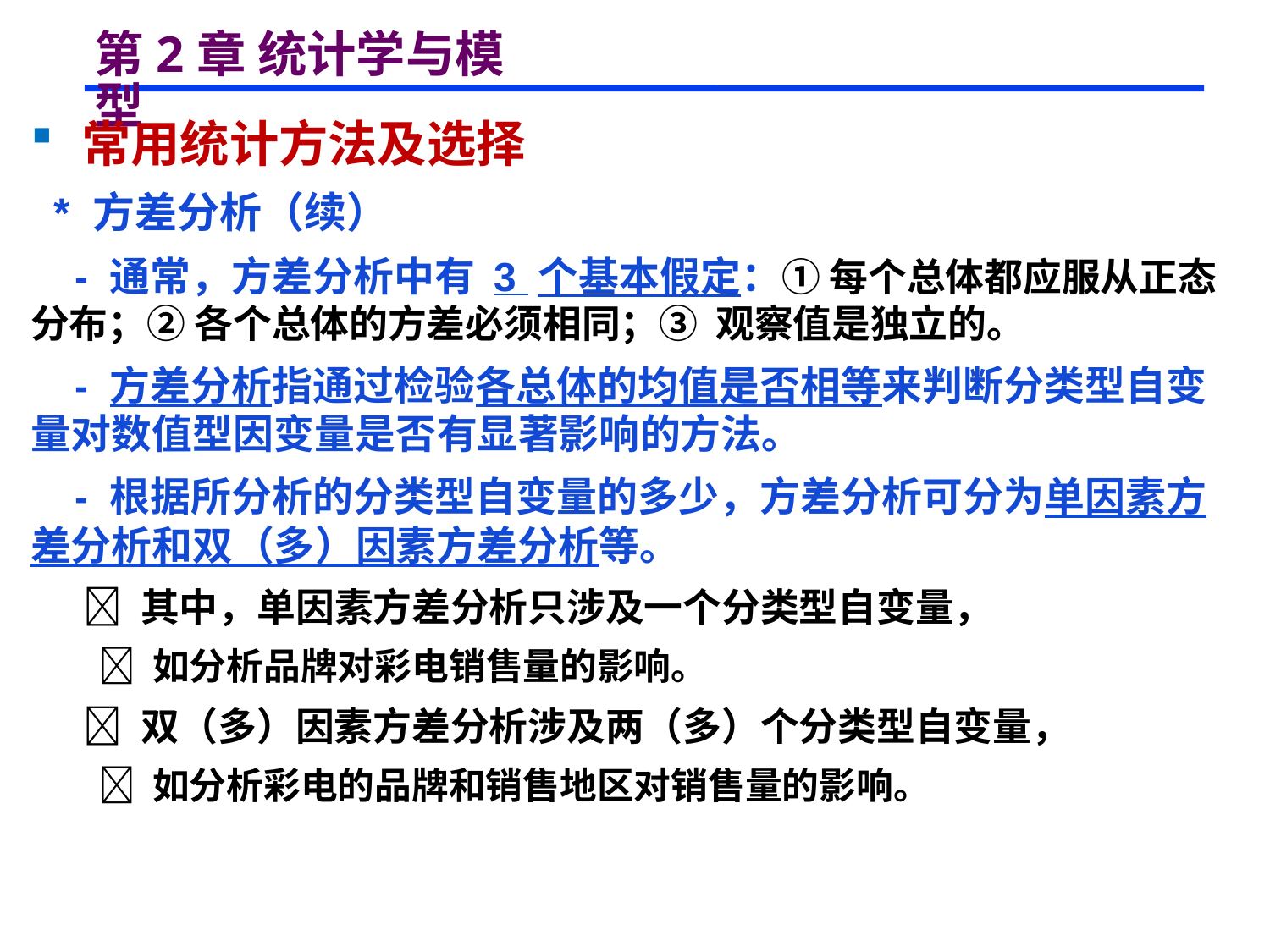

# 第2章 统计学与模型
 常用统计方法及选择
  * 方差分析（续）
    - 通常，方差分析中有 3 个基本假定：① 每个总体都应服从正态分布；② 各个总体的方差必须相同；③  观察值是独立的。
    - 方差分析指通过检验各总体的均值是否相等来判断分类型自变量对数值型因变量是否有显著影响的方法。
    - 根据所分析的分类型自变量的多少，方差分析可分为单因素方差分析和双（多）因素方差分析等。
      • 其中，单因素方差分析只涉及一个分类型自变量，
        ♦ 如分析品牌对彩电销售量的影响。
      • 双（多）因素方差分析涉及两（多）个分类型自变量，
        ♦ 如分析彩电的品牌和销售地区对销售量的影响。